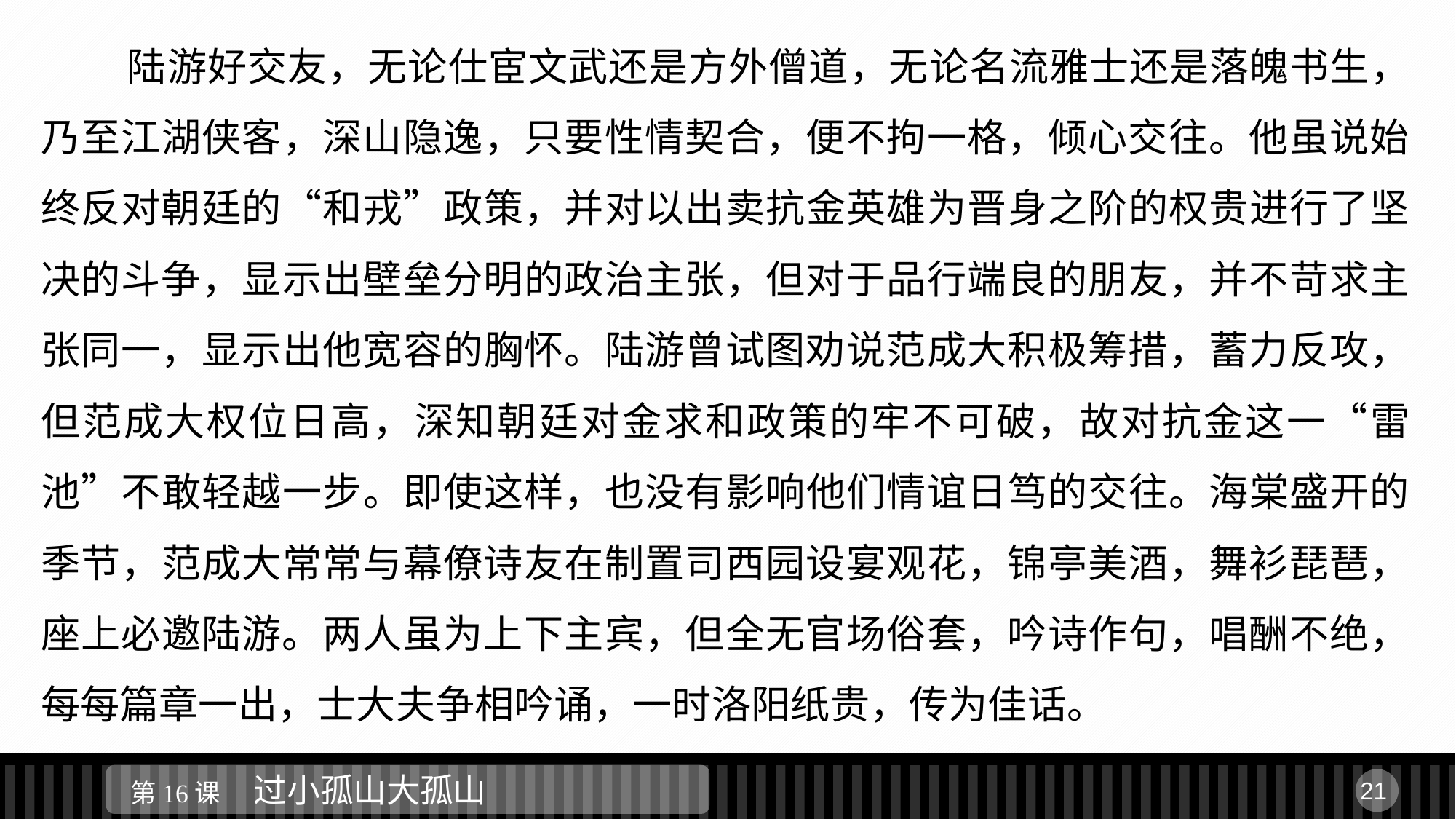

陆游好交友，无论仕宦文武还是方外僧道，无论名流雅士还是落魄书生，乃至江湖侠客，深山隐逸，只要性情契合，便不拘一格，倾心交往。他虽说始终反对朝廷的“和戎”政策，并对以出卖抗金英雄为晋身之阶的权贵进行了坚决的斗争，显示出壁垒分明的政治主张，但对于品行端良的朋友，并不苛求主张同一，显示出他宽容的胸怀。陆游曾试图劝说范成大积极筹措，蓄力反攻，但范成大权位日高，深知朝廷对金求和政策的牢不可破，故对抗金这一“雷池”不敢轻越一步。即使这样，也没有影响他们情谊日笃的交往。海棠盛开的季节，范成大常常与幕僚诗友在制置司西园设宴观花，锦亭美酒，舞衫琵琶，座上必邀陆游。两人虽为上下主宾，但全无官场俗套，吟诗作句，唱酬不绝，每每篇章一出，士大夫争相吟诵，一时洛阳纸贵，传为佳话。